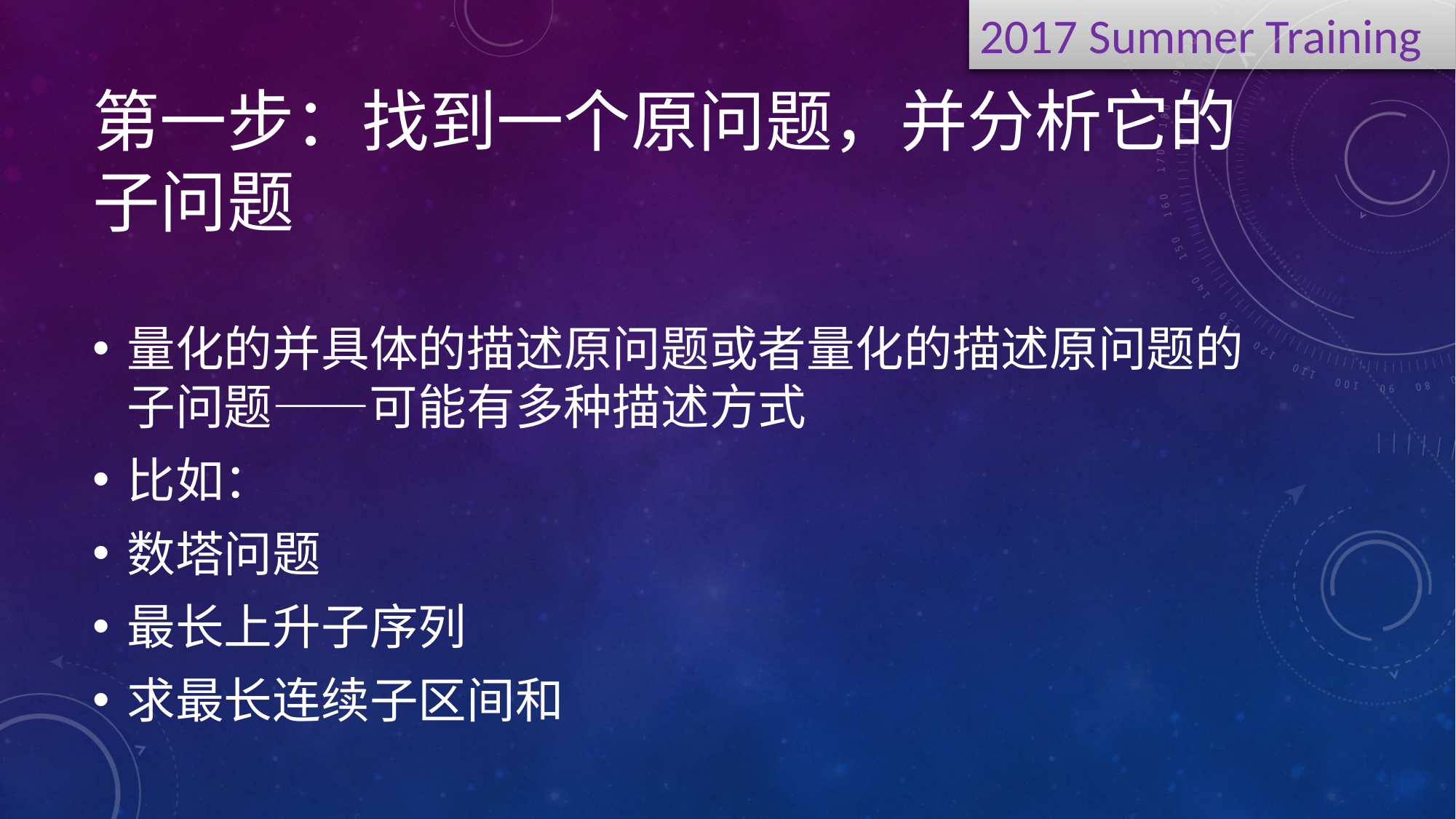

# 第一步：找到一个原问题，并分析它的子问题
量化的并具体的描述原问题或者量化的描述原问题的子问题——可能有多种描述方式
比如：
数塔问题
最长上升子序列
求最长连续子区间和